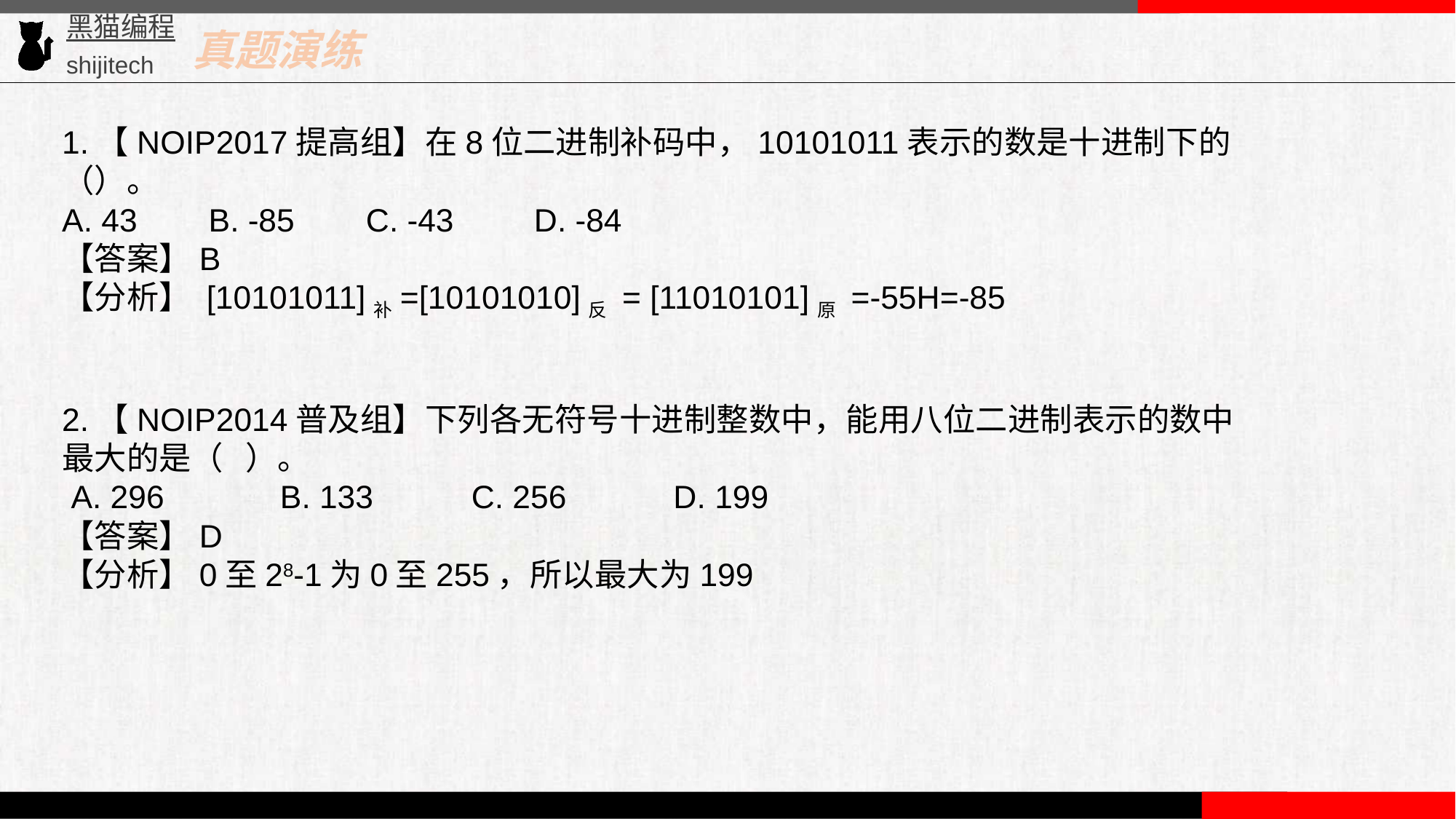

真题演练
1.【NOIP2017提高组】在8位二进制补码中，10101011表示的数是十进制下的（）。
A. 43        B. -85        C. -43         D. -84
【答案】B
【分析】 [10101011]补=[10101010]反 = [11010101]原 =-55H=-85

2.【NOIP2014普及组】下列各无符号十进制整数中，能用八位二进制表示的数中最大的是（   ）。
 A. 296             B. 133           C. 256            D. 199
【答案】D
【分析】0至28-1为0至255，所以最大为199